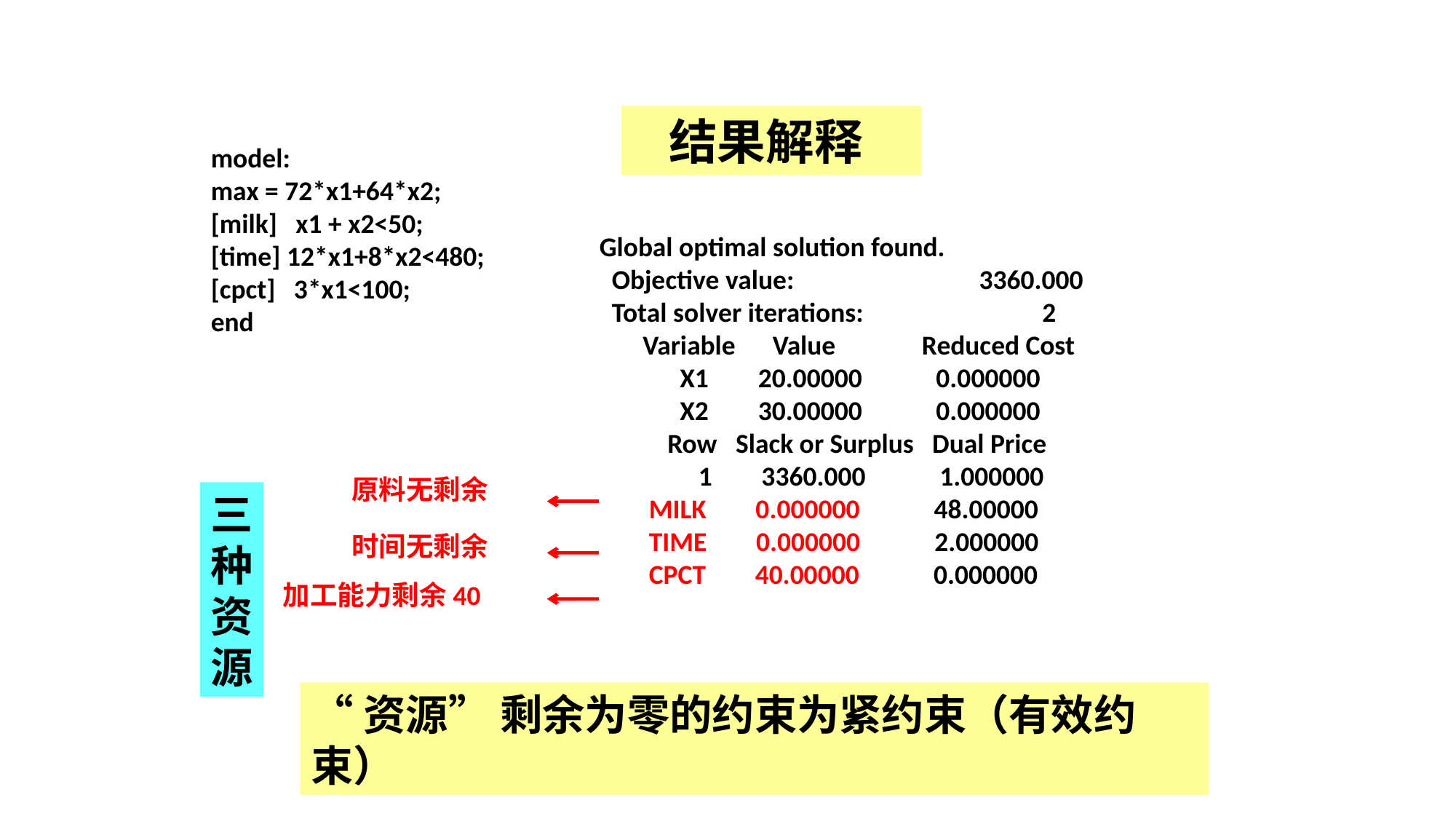

结果解释
model:
max = 72*x1+64*x2;
[milk]   x1 + x2<50;
[time] 12*x1+8*x2<480;
[cpct]   3*x1<100;
end
Global optimal solution found.
  Objective value:                              3360.000
  Total solver iterations:                             2
       Variable      Value              Reduced Cost
             X1        20.00000            0.000000
             X2        30.00000            0.000000
           Row   Slack or Surplus   Dual Price
                1        3360.000            1.000000
        MILK        0.000000            48.00000
        TIME        0.000000            2.000000
        CPCT        40.00000            0.000000
原料无剩余

三种资源
时间无剩余

加工能力剩余40

“资源” 剩余为零的约束为紧约束（有效约束）